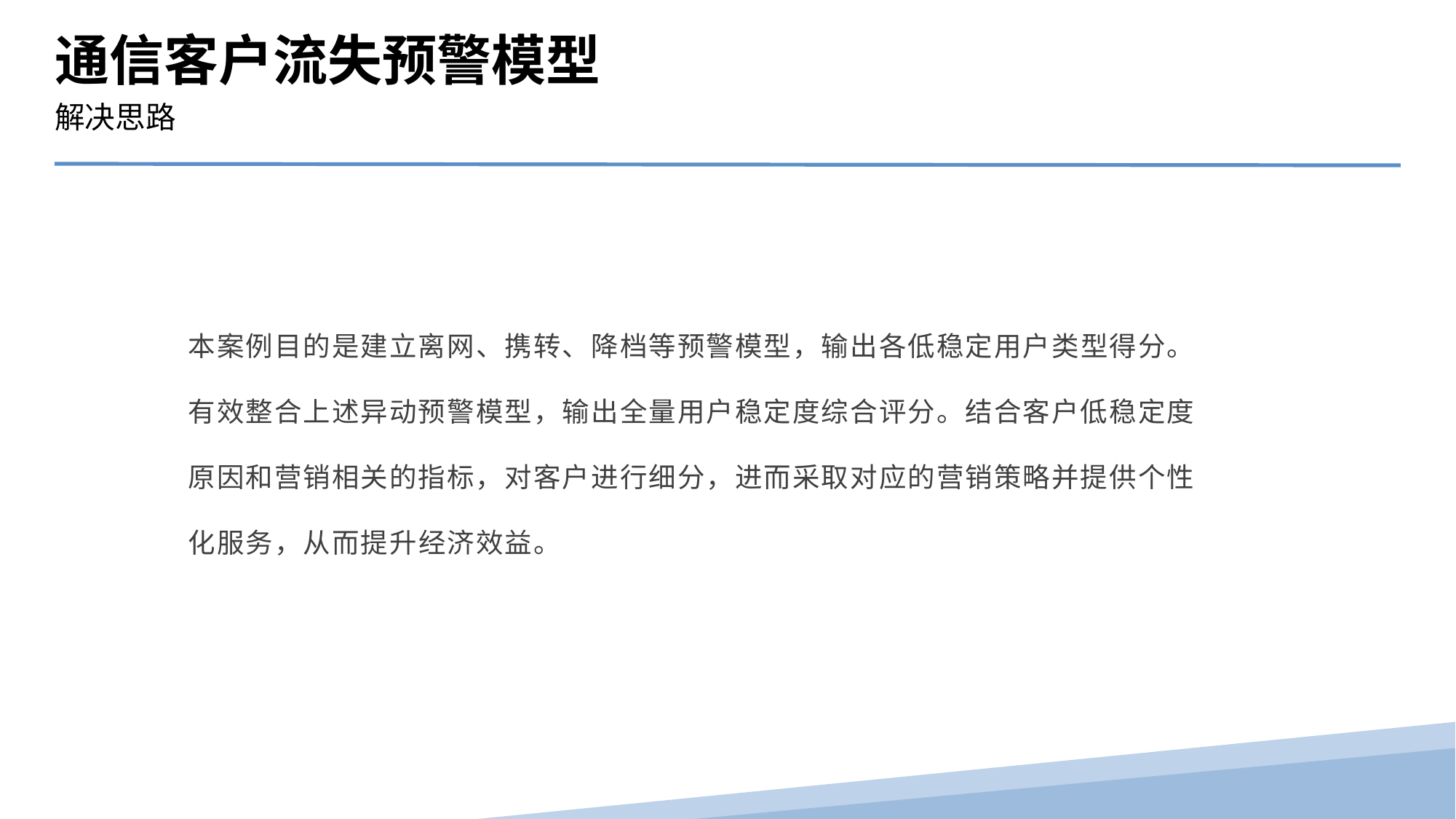

通信客户流失预警模型
解决思路
本案例目的是建立离网、携转、降档等预警模型，输出各低稳定用户类型得分。有效整合上述异动预警模型，输出全量用户稳定度综合评分。结合客户低稳定度原因和营销相关的指标，对客户进行细分，进而采取对应的营销策略并提供个性化服务，从而提升经济效益。